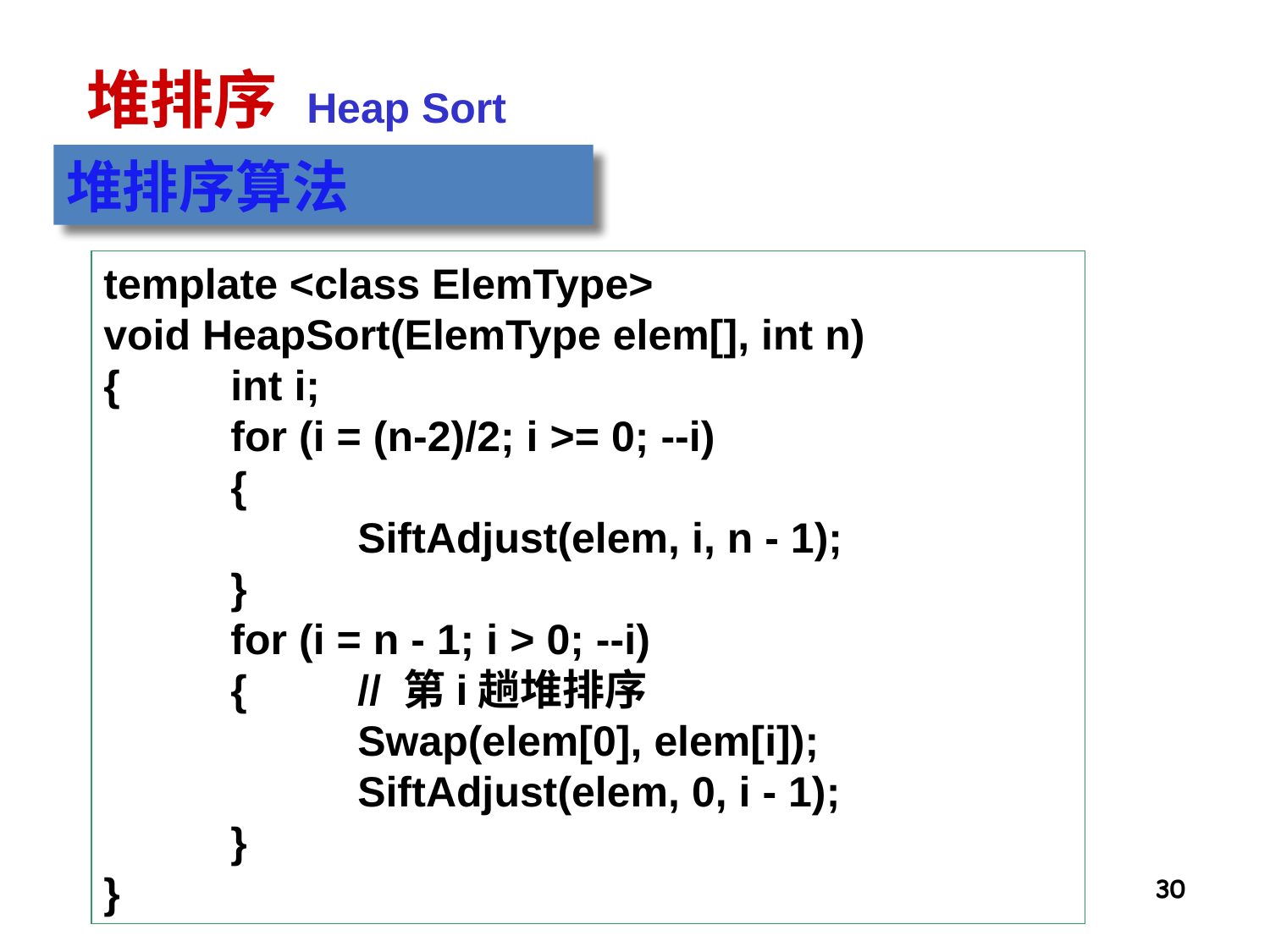

堆排序 Heap Sort
堆排序算法
template <class ElemType>
void HeapSort(ElemType elem[], int n)
{	int i;
	for (i = (n-2)/2; i >= 0; --i)
	{
		SiftAdjust(elem, i, n - 1);
	}
	for (i = n - 1; i > 0; --i)
	{	// 第i趟堆排序
		Swap(elem[0], elem[i]);
		SiftAdjust(elem, 0, i - 1);
	}
}
30